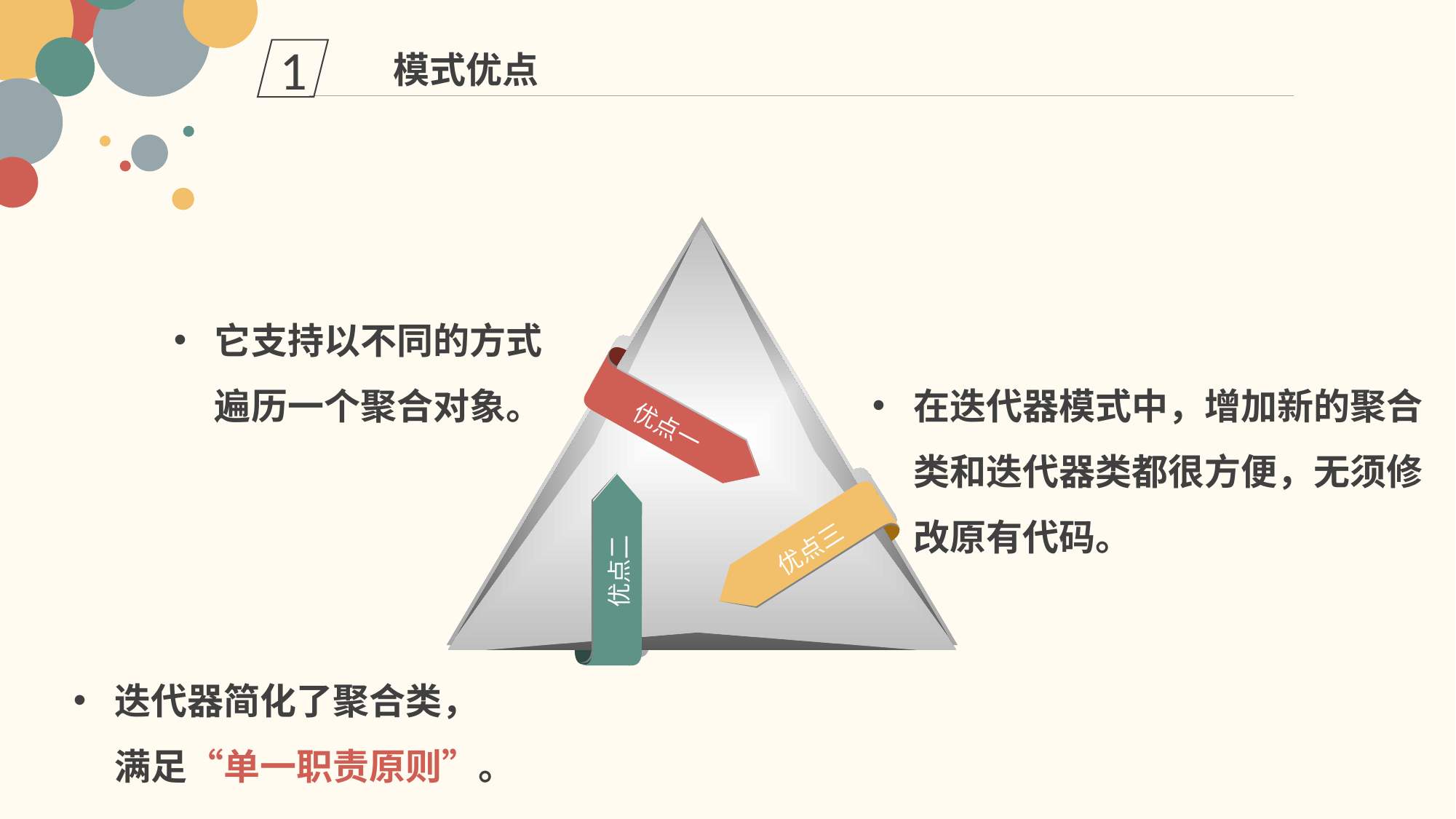

1
模式优点

它支持以不同的方式遍历一个聚合对象。

在迭代器模式中，增加新的聚合类和迭代器类都很方便，无须修改原有代码。
优点一

优点三
优点二

迭代器简化了聚合类，满足“单一职责原则”。